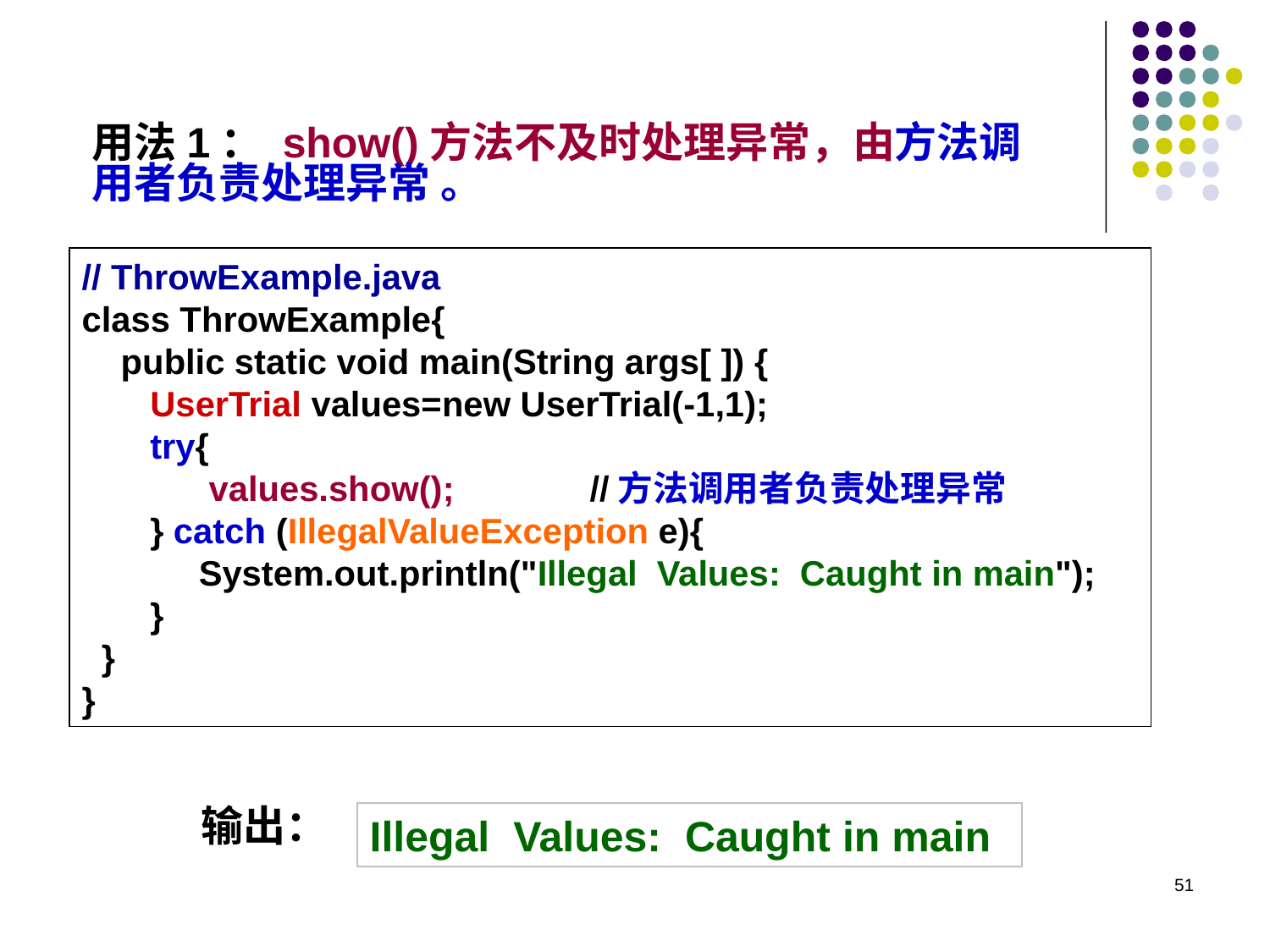

用法1： show()方法不及时处理异常，由方法调用者负责处理异常 。
// ThrowExample.java
class ThrowExample{
    public static void main(String args[ ]) {
       UserTrial values=new UserTrial(-1,1);
       try{
	values.show(); 	//方法调用者负责处理异常
       } catch (IllegalValueException e){
            System.out.println("Illegal  Values:  Caught in main");
       }
  }
}
输出：
Illegal  Values:  Caught in main
51